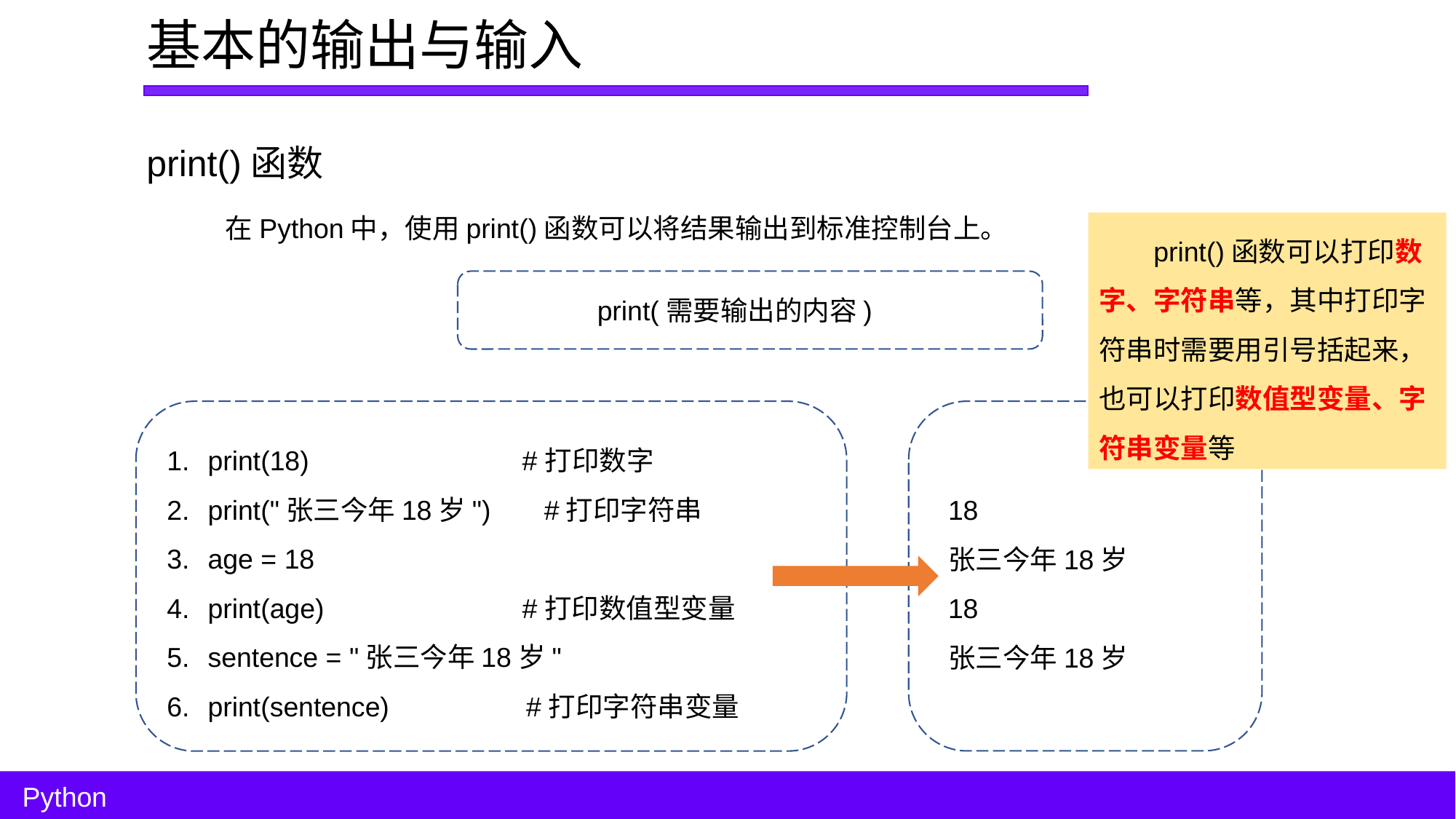

基本的输出与输入
print()函数
在Python中，使用print()函数可以将结果输出到标准控制台上。
print()函数可以打印数字、字符串等，其中打印字符串时需要用引号括起来，也可以打印数值型变量、字符串变量等

print(需要输出的内容)

18
张三今年18岁
18
张三今年18岁
print(18)                            #打印数字
print("张三今年18岁")       #打印字符串
age = 18
print(age)                          #打印数值型变量
sentence = "张三今年18岁"
print(sentence)                  #打印字符串变量